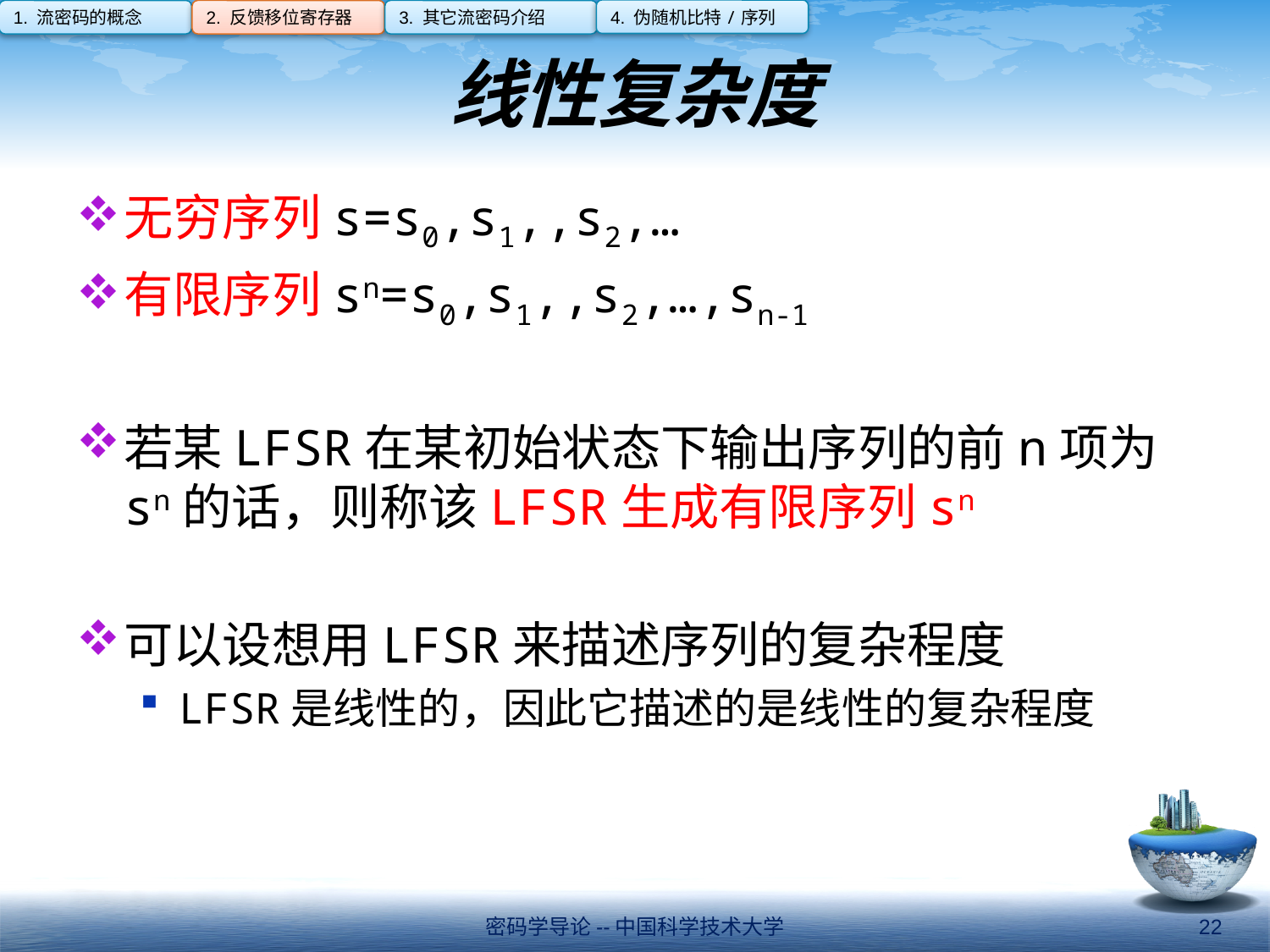

4. 伪随机比特/序列
1. 流密码的概念
2. 反馈移位寄存器
3. 其它流密码介绍
# 线性复杂度
无穷序列s=s0,s1,,s2,…
有限序列sn=s0,s1,,s2,…,sn-1

若某LFSR在某初始状态下输出序列的前n项为sn的话，则称该LFSR生成有限序列sn

可以设想用LFSR来描述序列的复杂程度
LFSR是线性的，因此它描述的是线性的复杂程度
密码学导论--中国科学技术大学
22